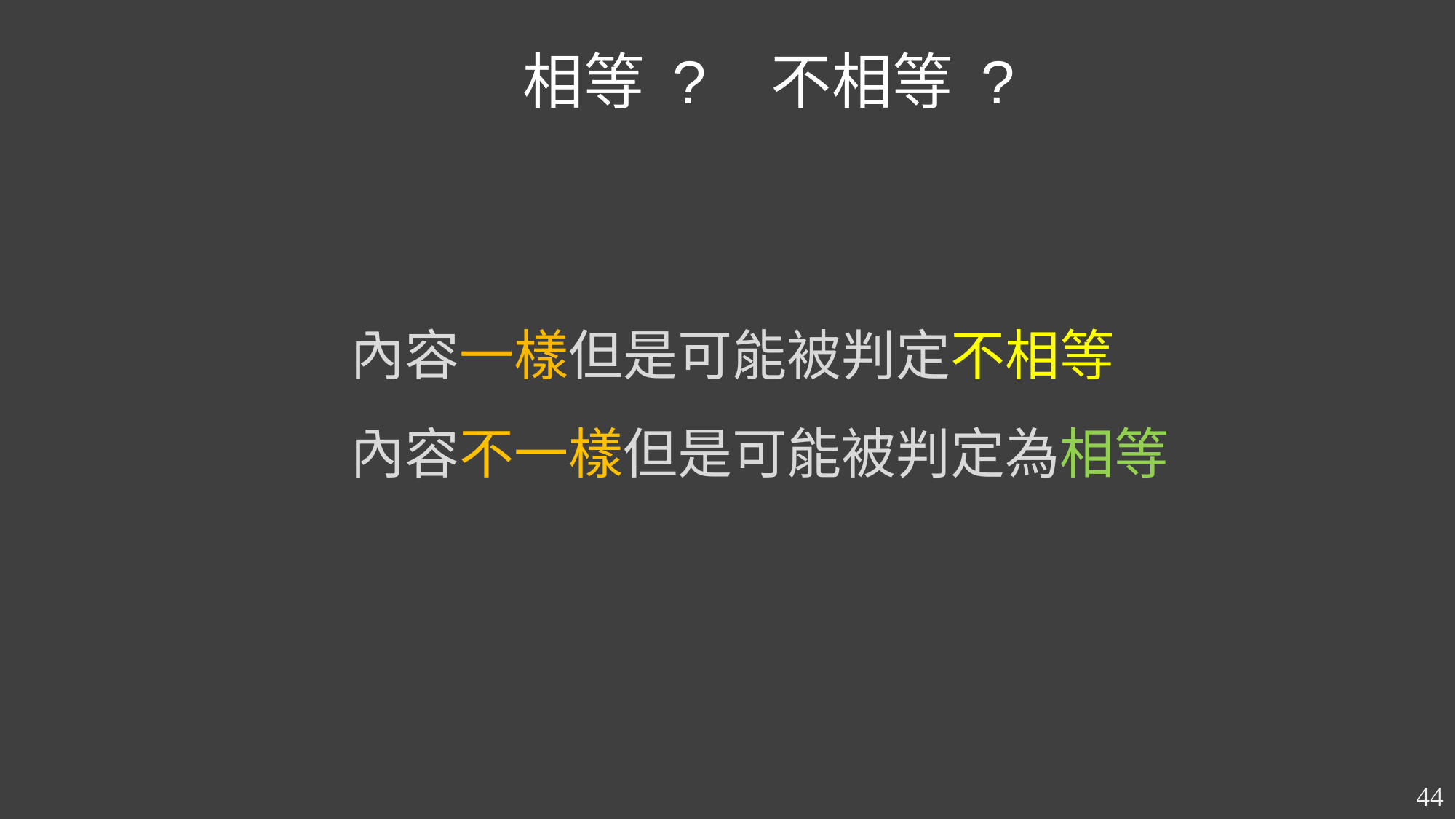

相等 ?   不相等 ?
內容一樣但是可能被判定不相等
內容不一樣但是可能被判定為相等
44